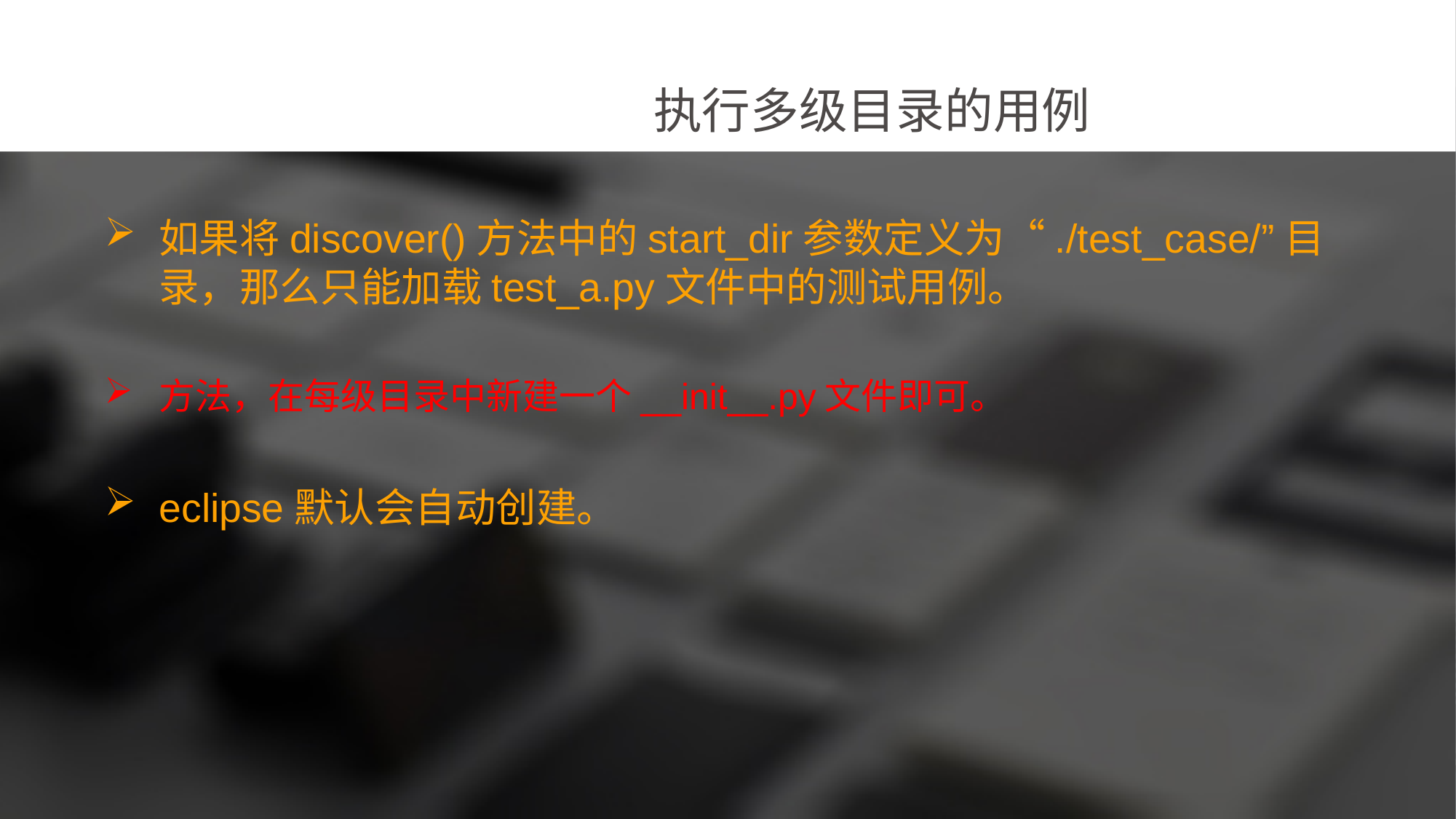

执行多级目录的用例
如果将discover()方法中的start_dir参数定义为“./test_case/”目录，那么只能加载test_a.py文件中的测试用例。

方法，在每级目录中新建一个__init__.py文件即可。

eclipse默认会自动创建。